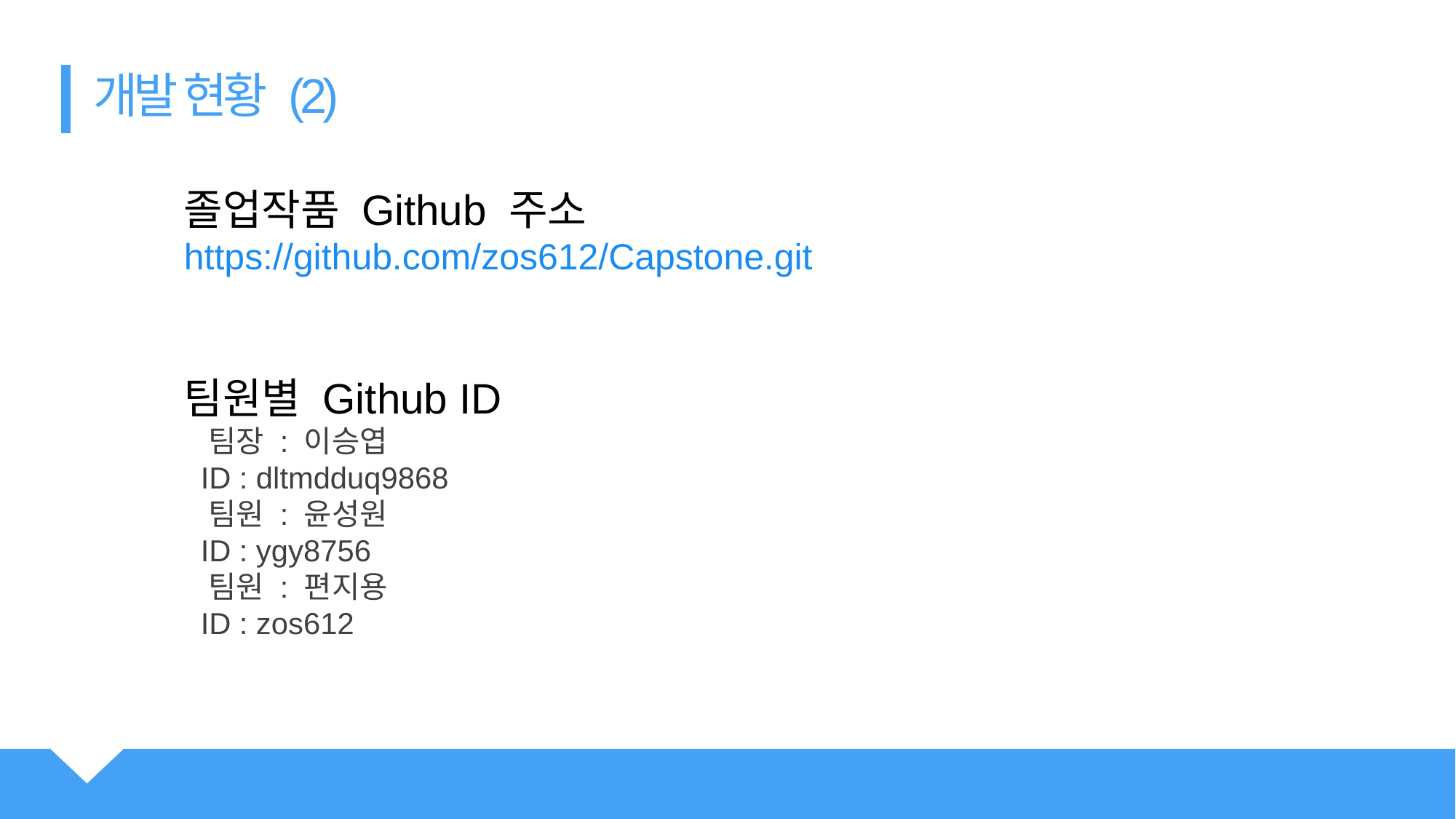

개발 현황 (2)
졸업작품 Github 주소
https://github.com/zos612/Capstone.git

팀원별 Github ID
  팀장 : 이승엽
  ID : dltmdduq9868
  팀원 : 윤성원
  ID : ygy8756
  팀원 : 편지용
  ID : zos612